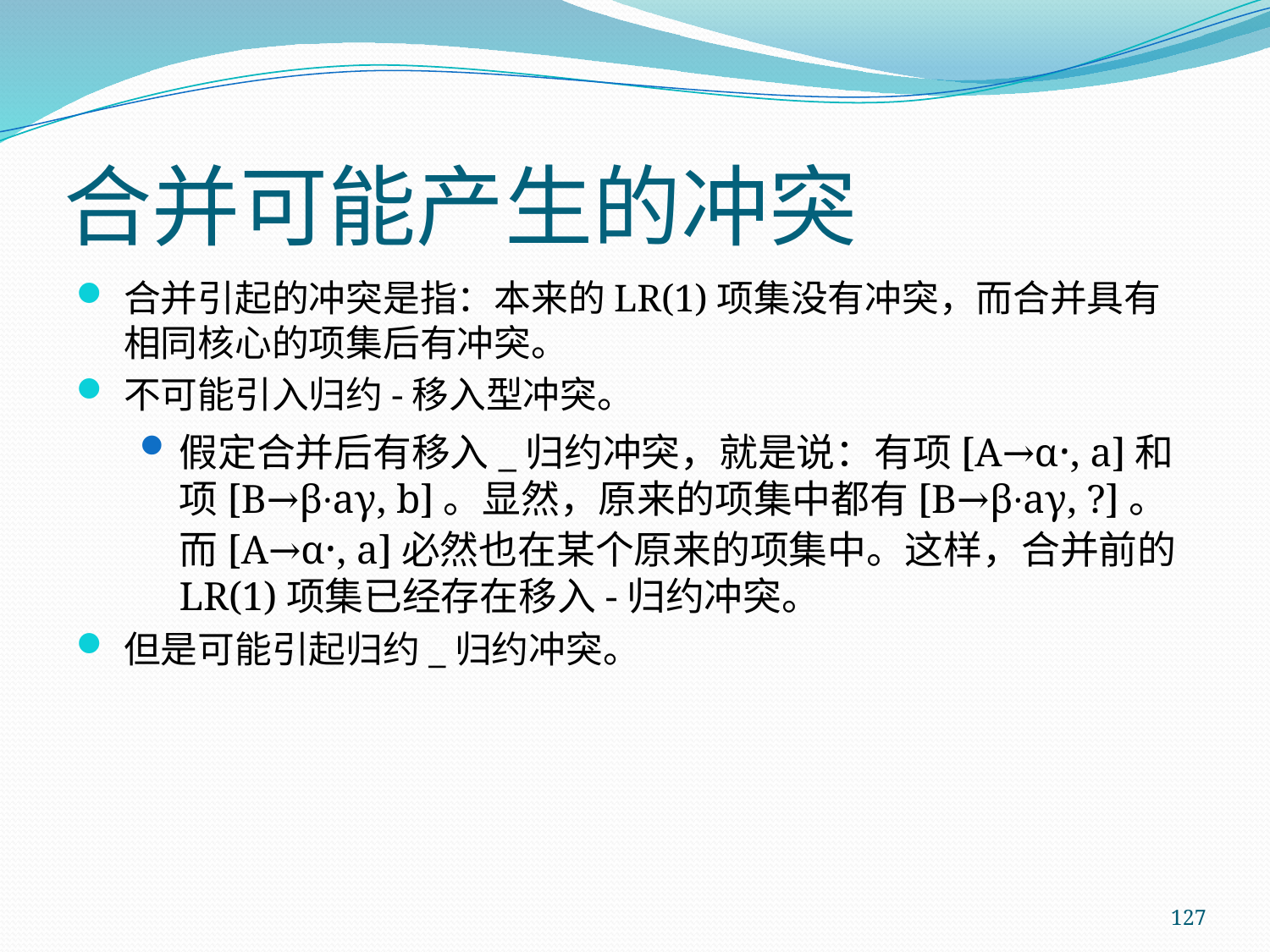

# 合并可能产生的冲突
合并引起的冲突是指：本来的LR(1)项集没有冲突，而合并具有相同核心的项集后有冲突。
不可能引入归约-移入型冲突。
假定合并后有移入_归约冲突，就是说：有项[A→α·, a]和项[B→β·aγ, b]。显然，原来的项集中都有[B→β·aγ, ?]。而[A→α·, a]必然也在某个原来的项集中。这样，合并前的LR(1)项集已经存在移入-归约冲突。
但是可能引起归约_归约冲突。

127